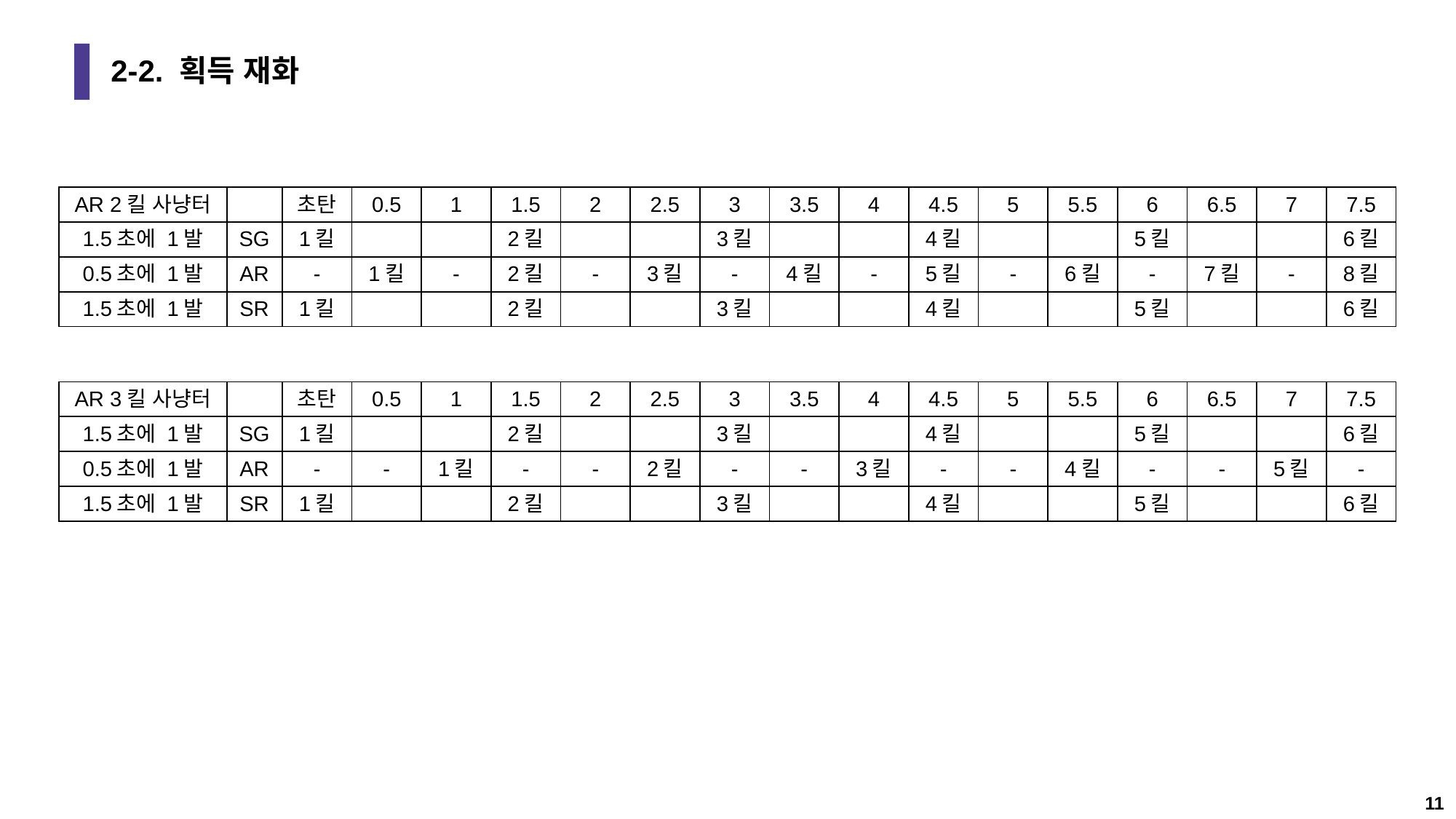

# 2-2. 획득 재화
| AR 2킬 사냥터 |  | 초탄 | 0.5 | 1 | 1.5 | 2 | 2.5 | 3 | 3.5 | 4 | 4.5 | 5 | 5.5 | 6 | 6.5 | 7 | 7.5 |
| --- | --- | --- | --- | --- | --- | --- | --- | --- | --- | --- | --- | --- | --- | --- | --- | --- | --- |
| 1.5초에 1발 | SG | 1킬 |  |  | 2킬 |  |  | 3킬 |  |  | 4킬 |  |  | 5킬 |  |  | 6킬 |
| 0.5초에 1발 | AR | - | 1킬 | - | 2킬 | - | 3킬 | - | 4킬 | - | 5킬 | - | 6킬 | - | 7킬 | - | 8킬 |
| 1.5초에 1발 | SR | 1킬 |  |  | 2킬 |  |  | 3킬 |  |  | 4킬 |  |  | 5킬 |  |  | 6킬 |
| AR 3킬 사냥터 |  | 초탄 | 0.5 | 1 | 1.5 | 2 | 2.5 | 3 | 3.5 | 4 | 4.5 | 5 | 5.5 | 6 | 6.5 | 7 | 7.5 |
| --- | --- | --- | --- | --- | --- | --- | --- | --- | --- | --- | --- | --- | --- | --- | --- | --- | --- |
| 1.5초에 1발 | SG | 1킬 |  |  | 2킬 |  |  | 3킬 |  |  | 4킬 |  |  | 5킬 |  |  | 6킬 |
| 0.5초에 1발 | AR | - | - | 1킬 | - | - | 2킬 | - | - | 3킬 | - | - | 4킬 | - | - | 5킬 | - |
| 1.5초에 1발 | SR | 1킬 |  |  | 2킬 |  |  | 3킬 |  |  | 4킬 |  |  | 5킬 |  |  | 6킬 |